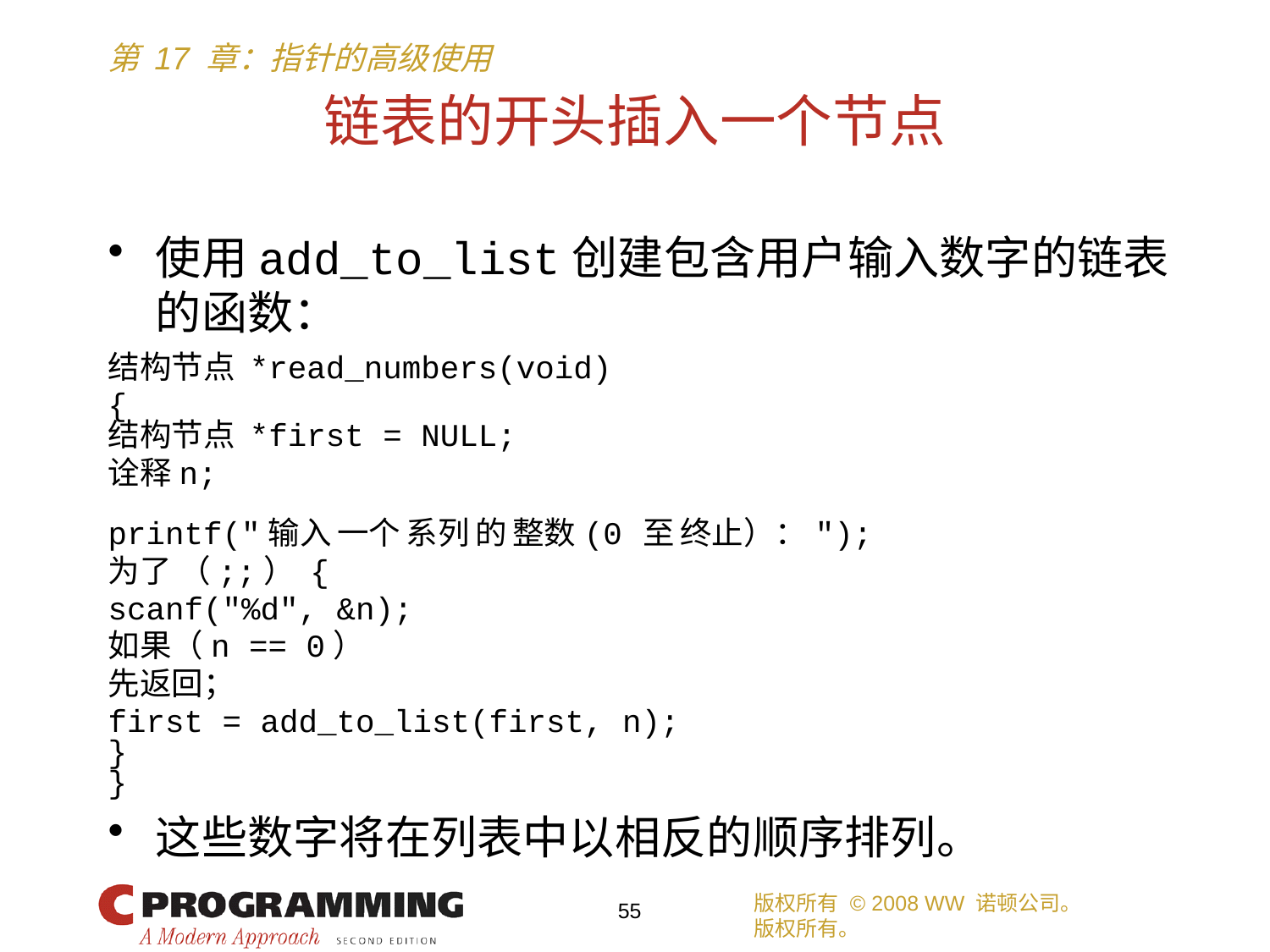

# 链表的开头插入一个节点
使用add_to_list创建包含用户输入数字的链表的函数：
结构节点 *read_numbers(void)
{
结构节点 *first = NULL;
诠释n;

printf("输入 一个 系列 的 整数 (0 至 终止）： ");
为了 （;;） {
scanf("%d", &n);
如果（n == 0）
先返回；
first = add_to_list(first, n);
}
}
这些数字将在列表中以相反的顺序排列。

版权所有 © 2008 WW 诺顿公司。
版权所有。
55